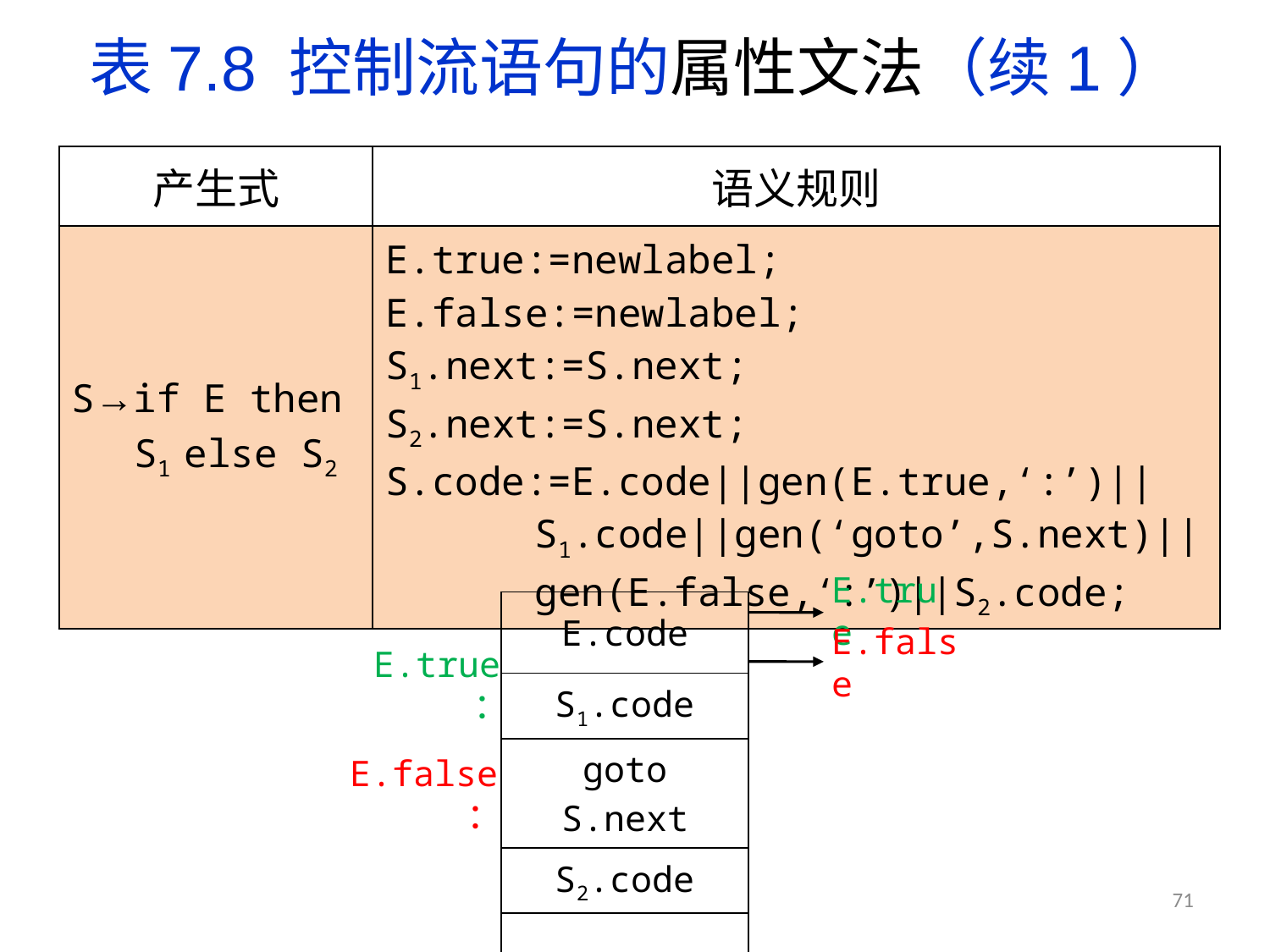

# 表7.8 控制流语句的属性文法（续1）
| 产生式 | 语义规则 |
| --- | --- |
| S→if E then S1 else S2 | E.true:=newlabel; E.false:=newlabel; S1.next:=S.next; S2.next:=S.next; S.code:=E.code||gen(E.true,‘:’)||S1.code||gen(‘goto’,S.next)|| gen(E.false,‘:’)||S2.code; |
E.true

E.false

| E.code |
| --- |
| S1.code |
| goto S.next |
| S2.code |
| ...... |
E.true：
E.false：
71